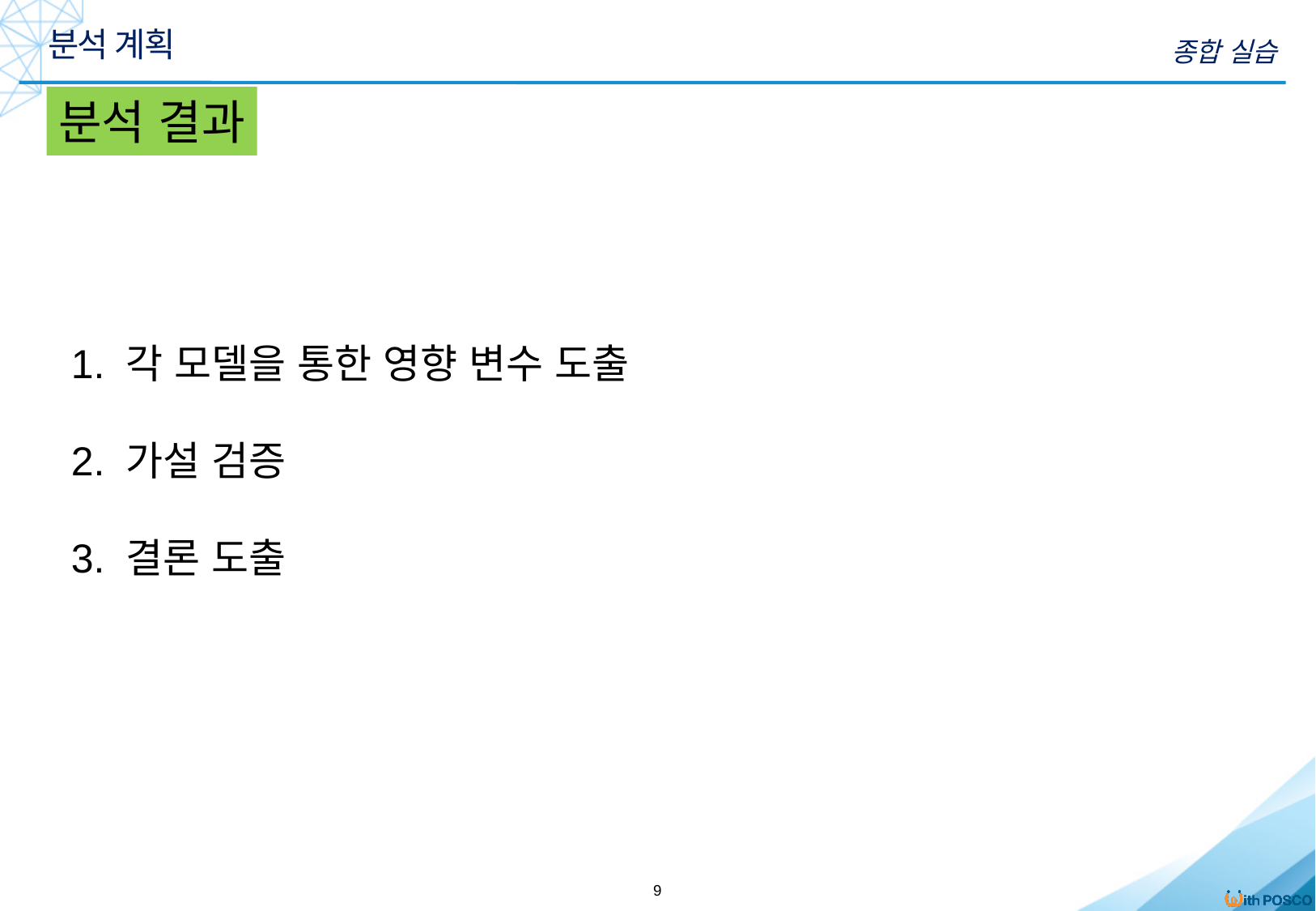

분석 계획
종합 실습
분석 결과
1. 각 모델을 통한 영향 변수 도출

2. 가설 검증

3. 결론 도출